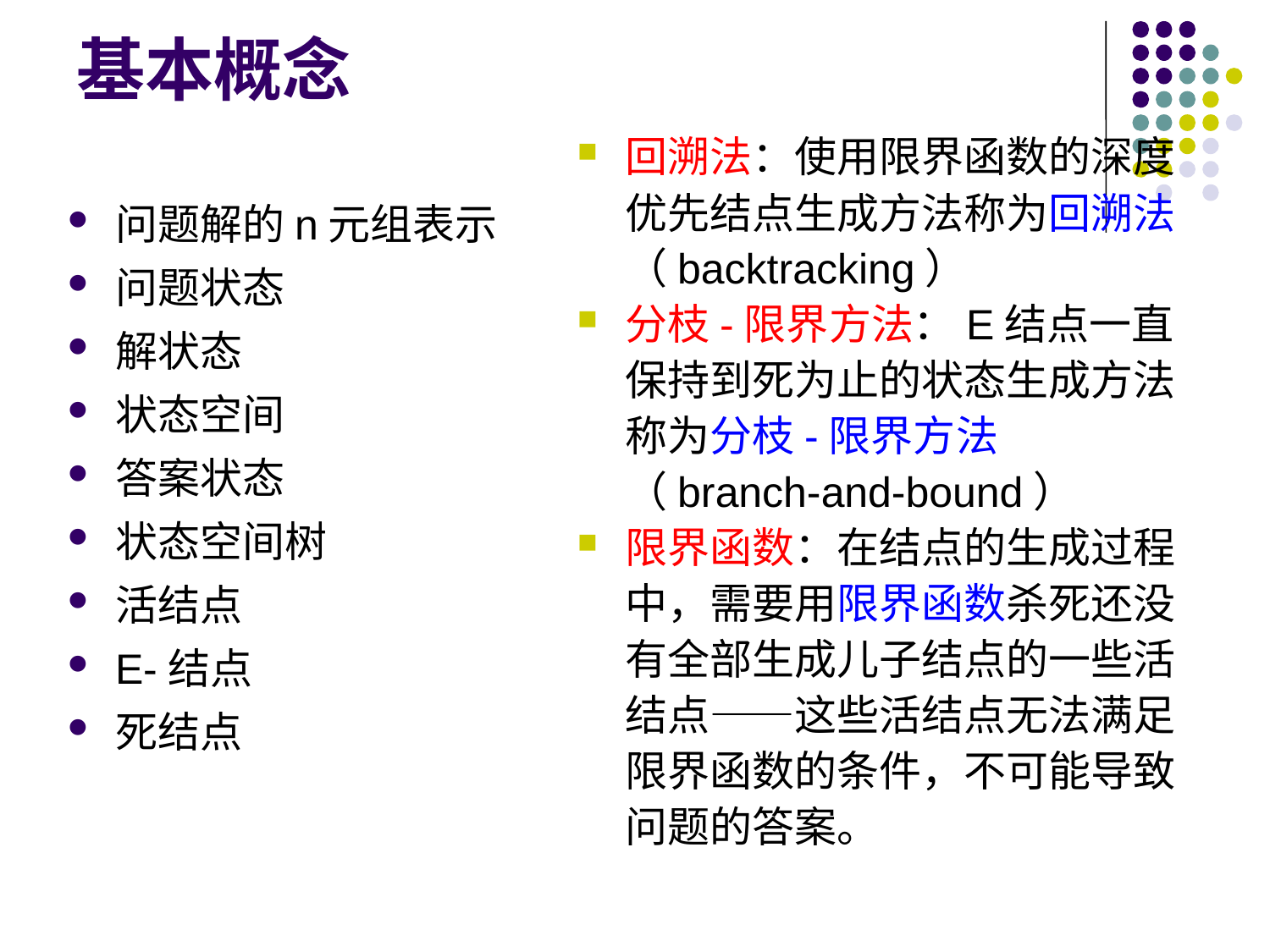

# 基本概念
回溯法：使用限界函数的深度优先结点生成方法称为回溯法（backtracking）
分枝-限界方法：E结点一直保持到死为止的状态生成方法称为分枝-限界方法（branch-and-bound）
限界函数：在结点的生成过程中，需要用限界函数杀死还没有全部生成儿子结点的一些活结点——这些活结点无法满足限界函数的条件，不可能导致问题的答案。
问题解的n元组表示
问题状态
解状态
状态空间
答案状态
状态空间树
活结点
E-结点
死结点